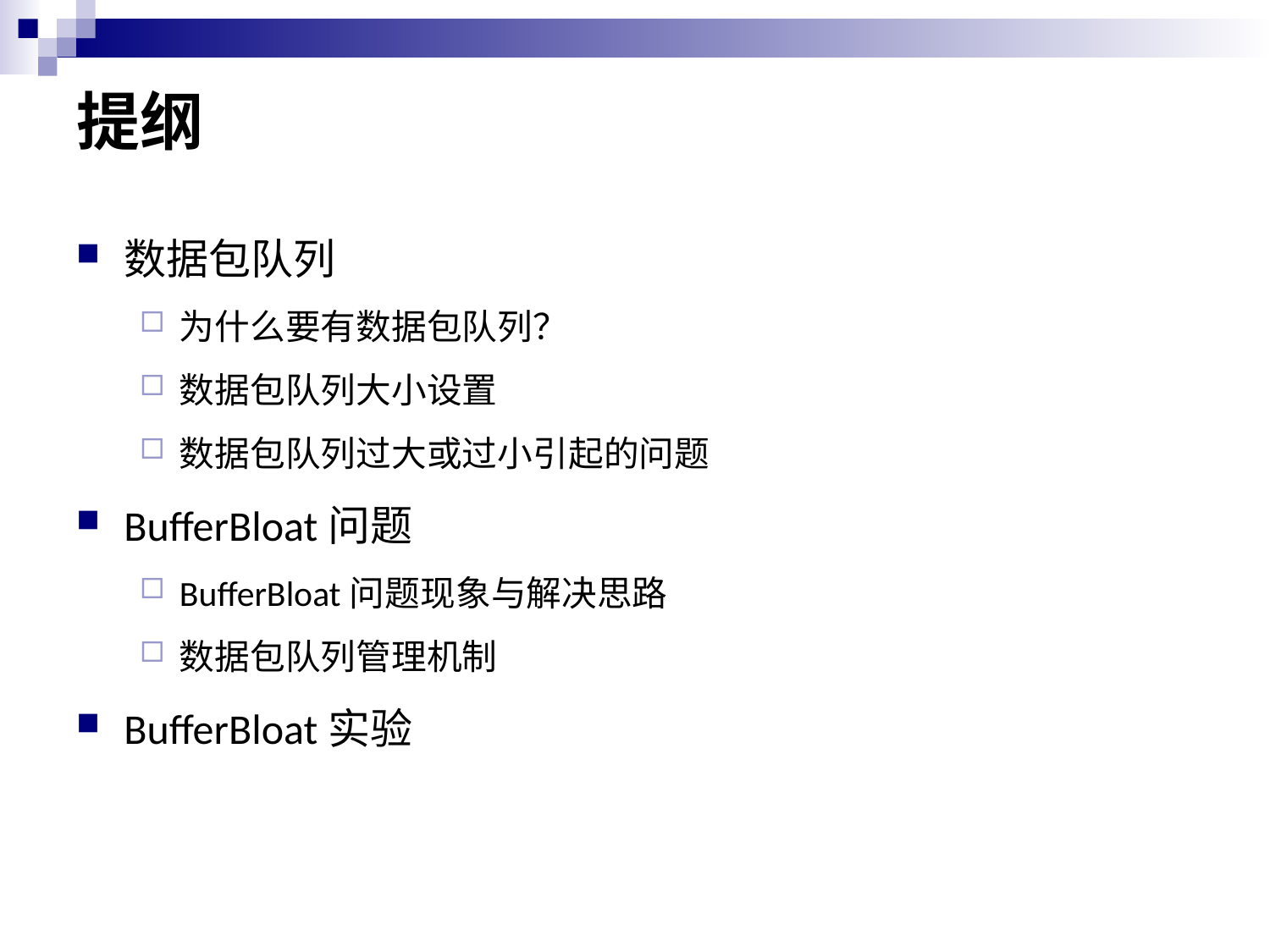

# 提纲
数据包队列
为什么要有数据包队列？
数据包队列大小设置
数据包队列过大或过小引起的问题
BufferBloat问题
BufferBloat问题现象与解决思路
数据包队列管理机制
BufferBloat实验
3